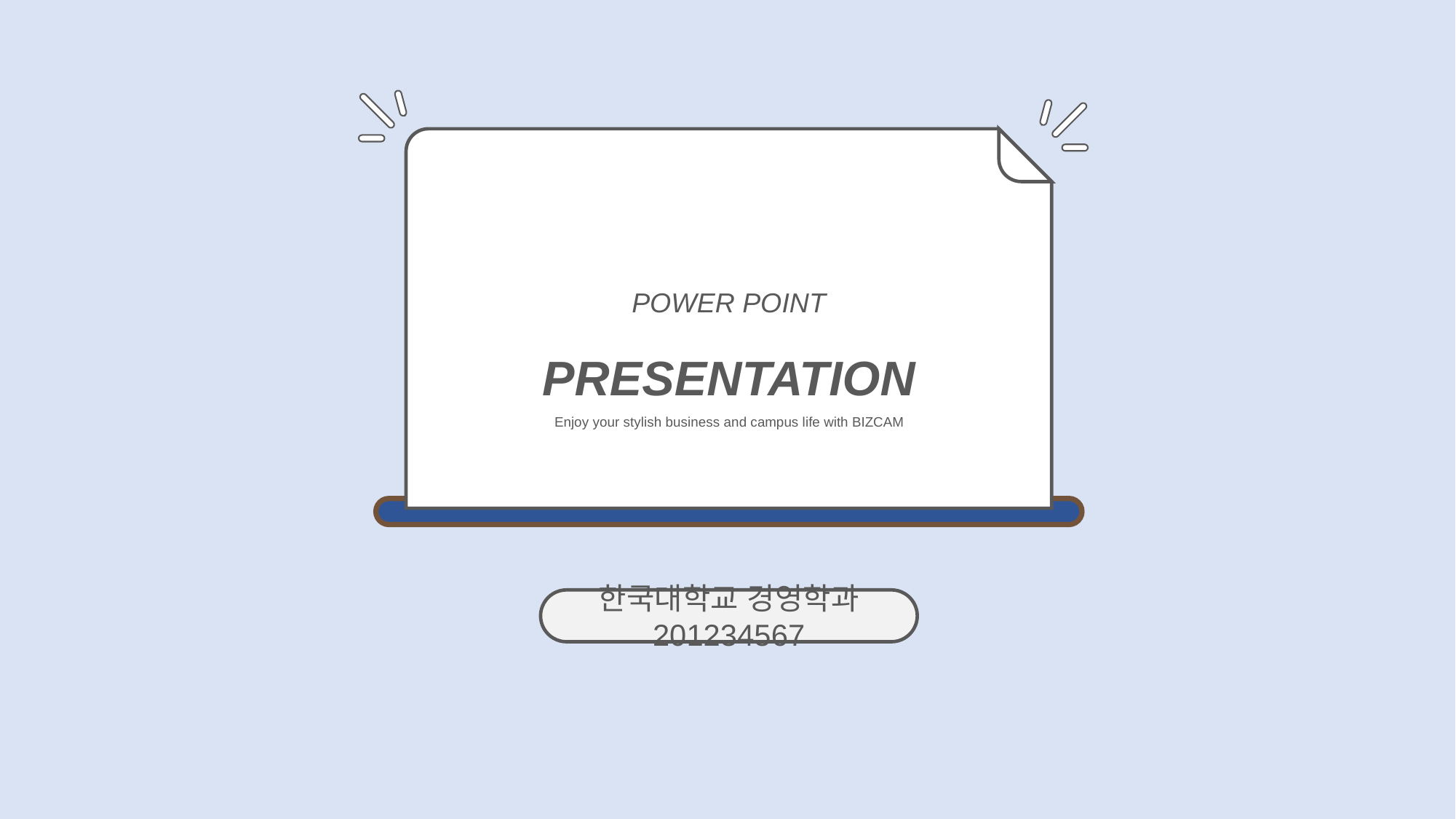

POWER POINT PRESENTATION
Enjoy your stylish business and campus life with BIZCAM
한국대학교 경영학과 201234567